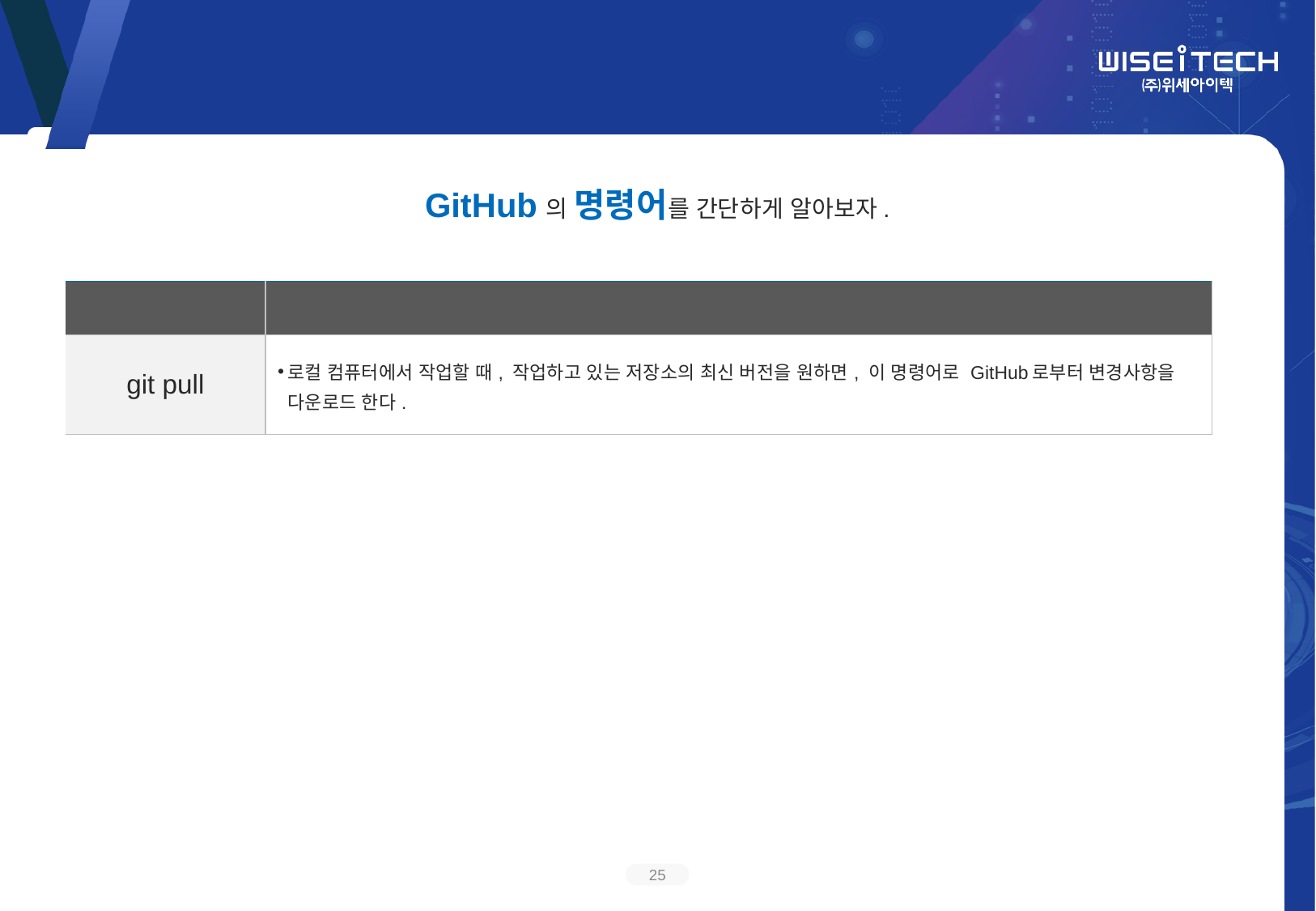

GitHub 명령어
GitHub의 명령어를 간단하게 알아보자.
| 명령어 | 기능 |
| --- | --- |
| git pull | 로컬 컴퓨터에서 작업할 때, 작업하고 있는 저장소의 최신 버전을 원하면, 이 명령어로 GitHub로부터 변경사항을 다운로드 한다. |